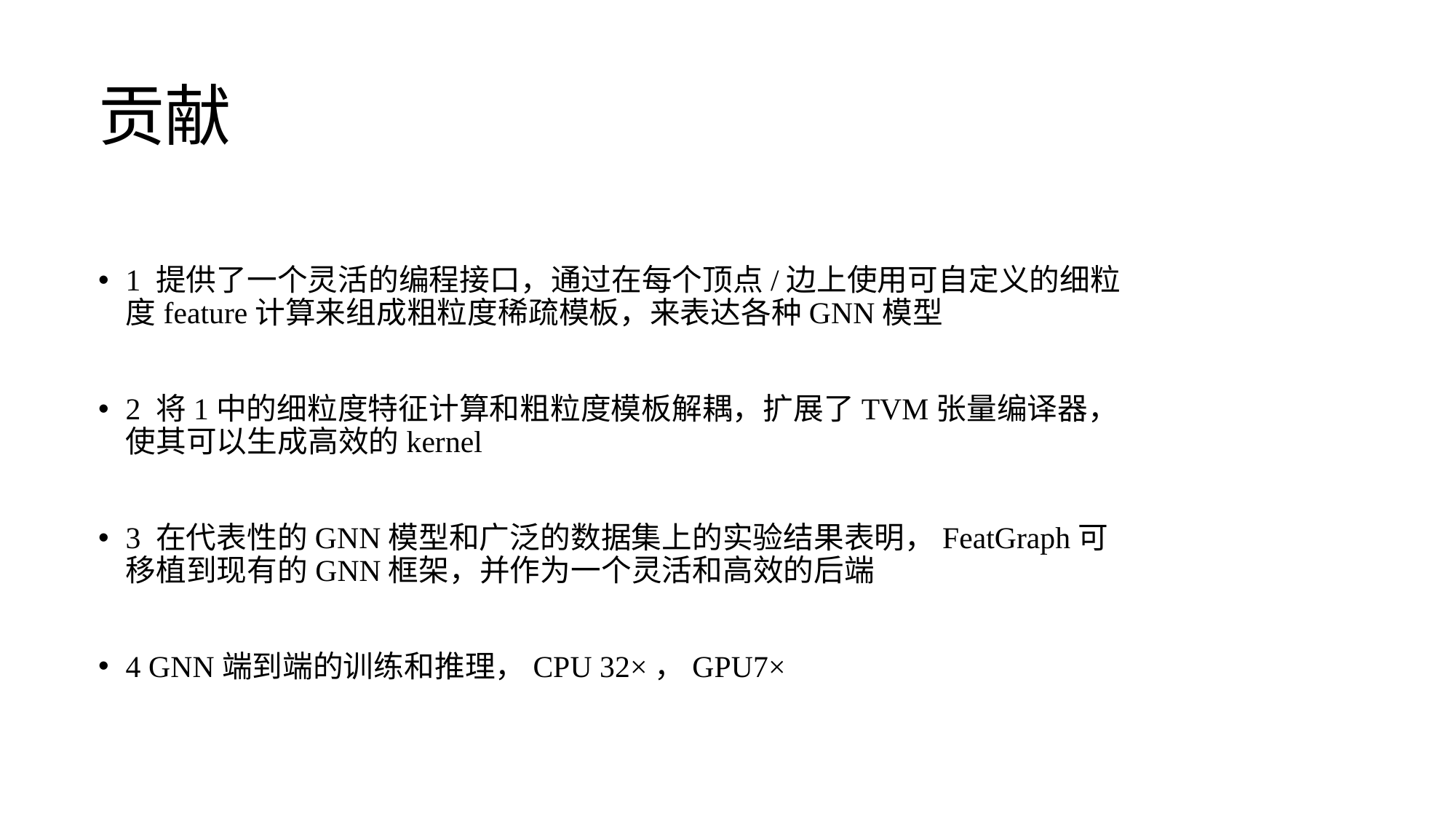

# 贡献
1 提供了一个灵活的编程接口，通过在每个顶点/边上使用可自定义的细粒 度feature计算来组成粗粒度稀疏模板，来表达各种GNN模型

2 将1中的细粒度特征计算和粗粒度模板解耦，扩展了TVM张量编译器，使其可以生成高效的kernel

3 在代表性的GNN模型和广泛的数据集上的实验结果表明，FeatGraph可移植到现有的GNN框架，并作为一个灵活和高效的后端

4 GNN端到端的训练和推理，CPU 32×，GPU7×